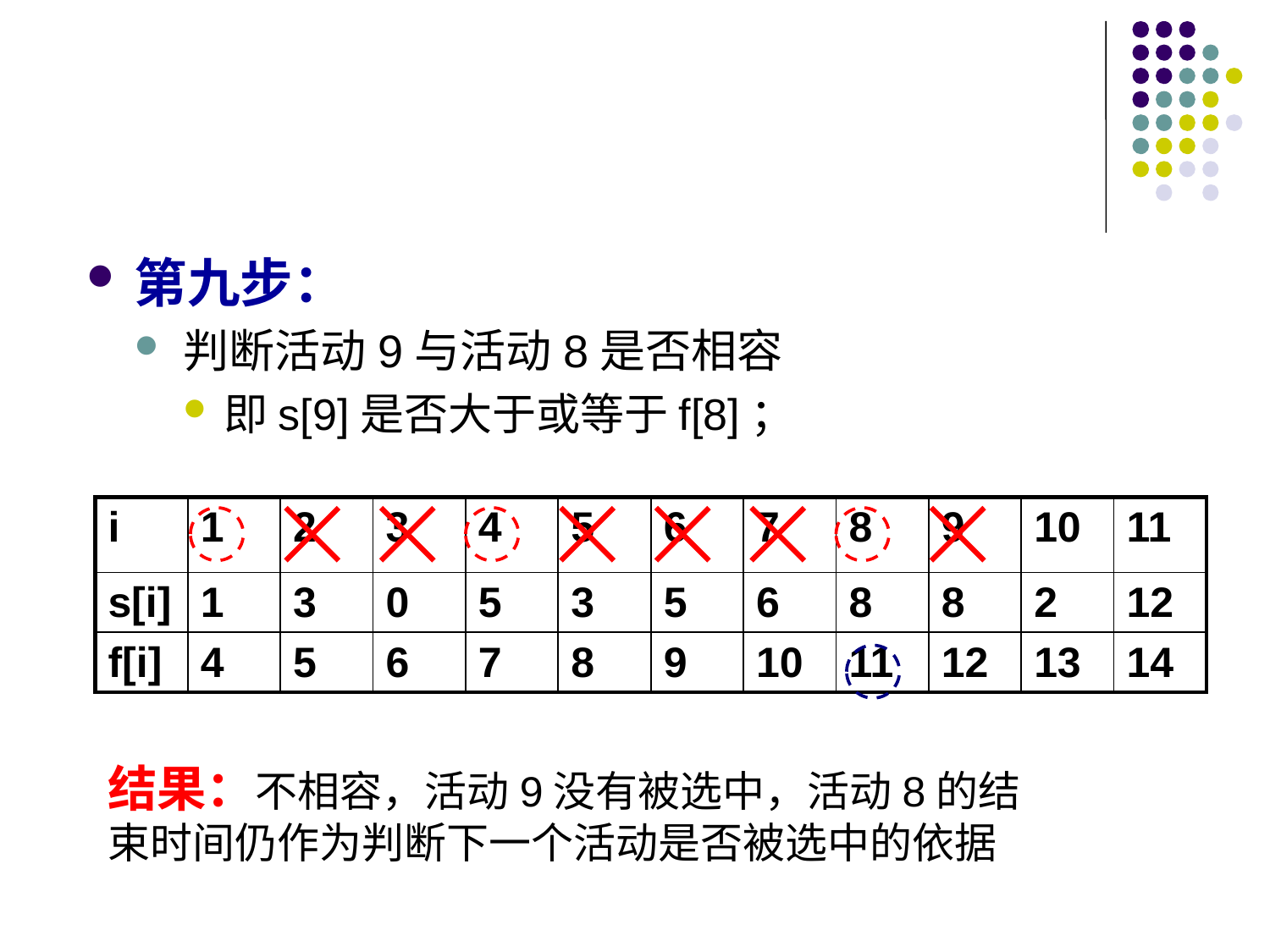

第九步：
判断活动9与活动8是否相容
即s[9]是否大于或等于f[8]；
| i | 1 | 2 | 3 | 4 | 5 | 6 | 7 | 8 | 9 | 10 | 11 |
| --- | --- | --- | --- | --- | --- | --- | --- | --- | --- | --- | --- |
| s[i] | 1 | 3 | 0 | 5 | 3 | 5 | 6 | 8 | 8 | 2 | 12 |
| f[i] | 4 | 5 | 6 | 7 | 8 | 9 | 10 | 11 | 12 | 13 | 14 |

结果：不相容，活动9没有被选中，活动8的结束时间仍作为判断下一个活动是否被选中的依据